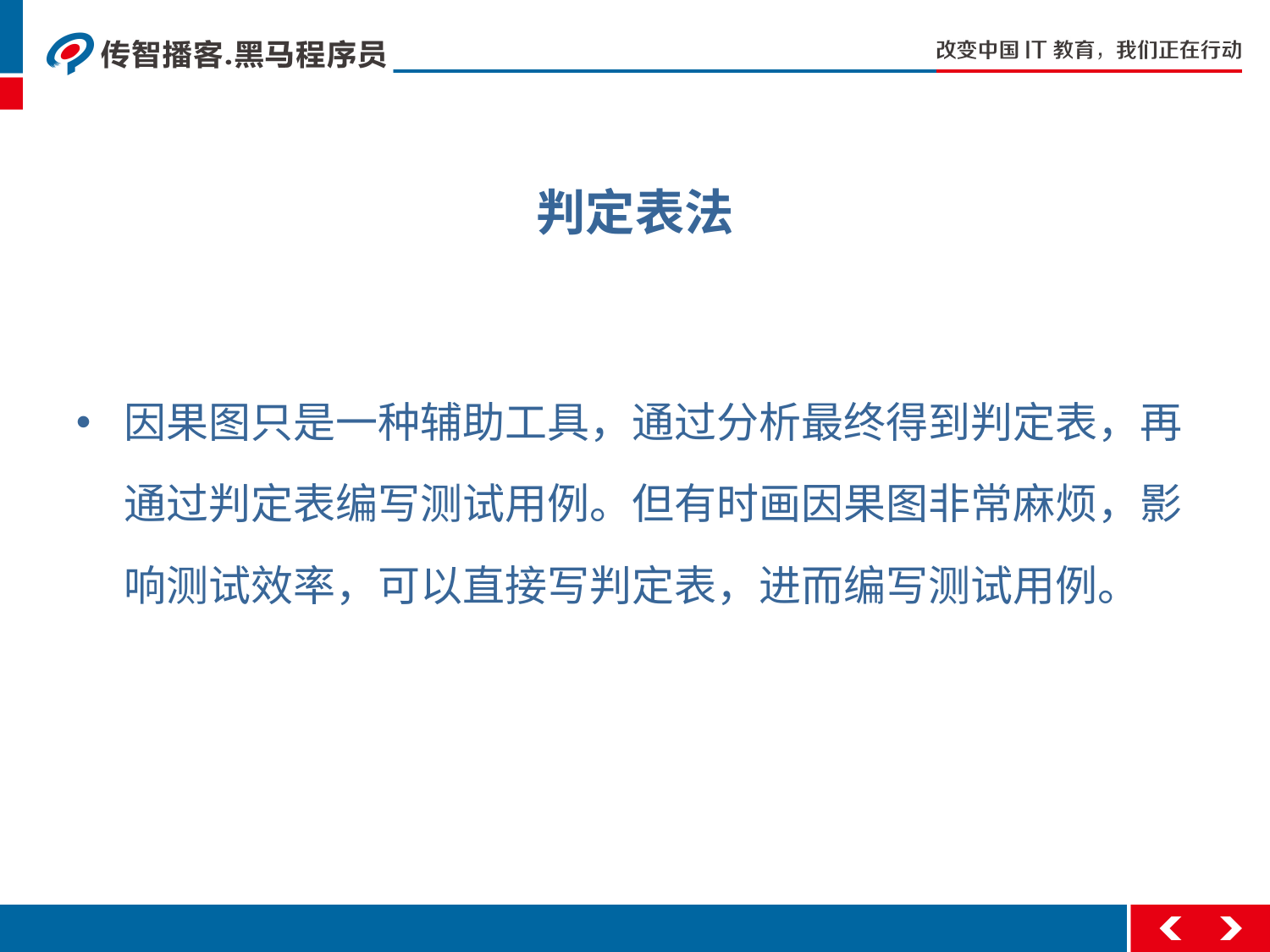

# 判定表法
因果图只是一种辅助工具，通过分析最终得到判定表，再通过判定表编写测试用例。但有时画因果图非常麻烦，影响测试效率，可以直接写判定表，进而编写测试用例。